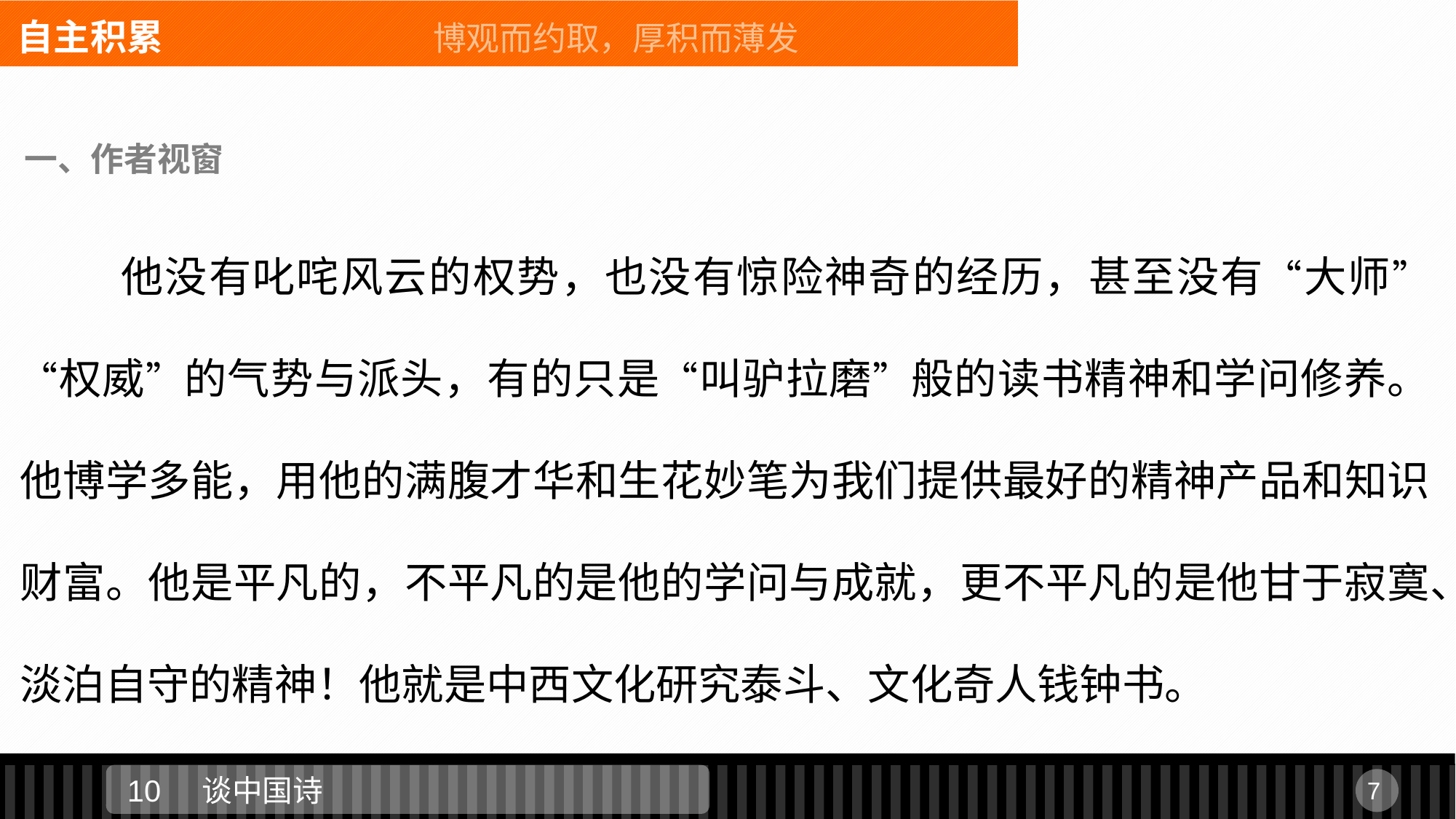

自主积累                                 博观而约取，厚积而薄发
一、作者视窗
        他没有叱咤风云的权势，也没有惊险神奇的经历，甚至没有“大师”“权威”的气势与派头，有的只是“叫驴拉磨”般的读书精神和学问修养。他博学多能，用他的满腹才华和生花妙笔为我们提供最好的精神产品和知识财富。他是平凡的，不平凡的是他的学问与成就，更不平凡的是他甘于寂寞、淡泊自守的精神！他就是中西文化研究泰斗、文化奇人钱钟书。